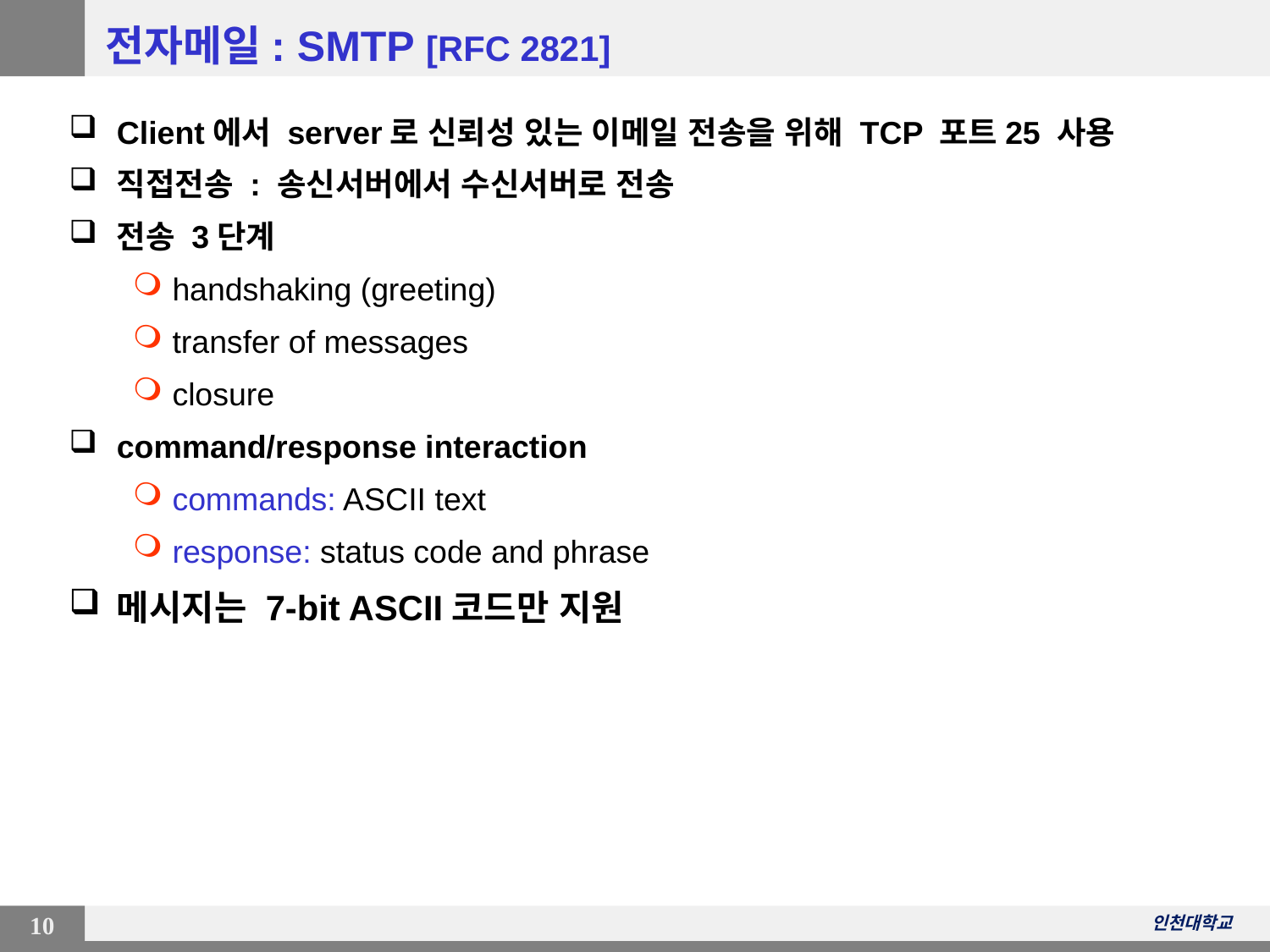

# 전자메일: SMTP [RFC 2821]
Client에서 server로 신뢰성 있는 이메일 전송을 위해 TCP 포트25 사용
직접전송 : 송신서버에서 수신서버로 전송
전송 3단계
handshaking (greeting)
transfer of messages
closure
command/response interaction
commands: ASCII text
response: status code and phrase
메시지는 7-bit ASCII코드만 지원